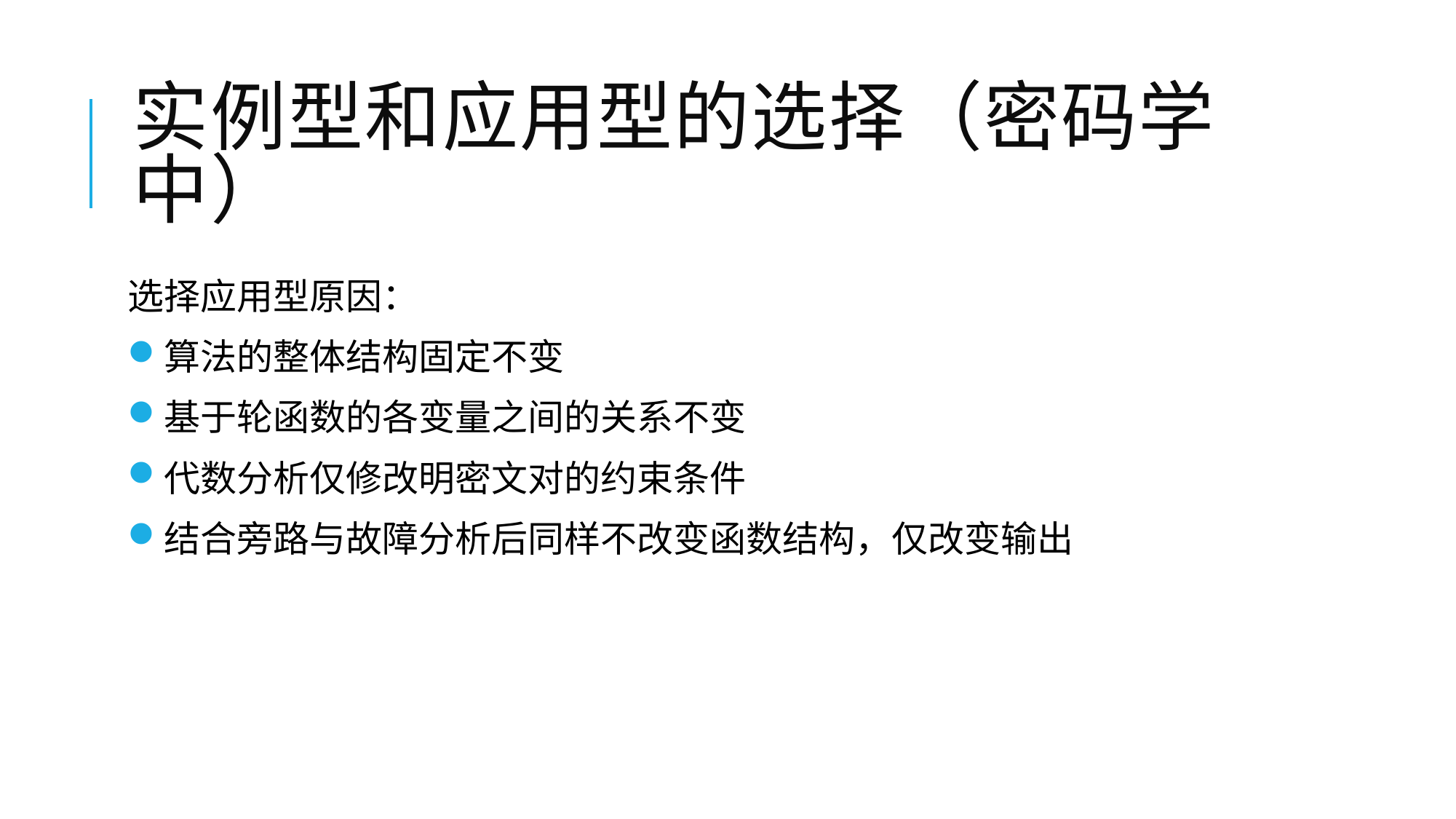

# 实例型和应用型的选择（密码学中）
选择应用型原因：
算法的整体结构固定不变
基于轮函数的各变量之间的关系不变
代数分析仅修改明密文对的约束条件
结合旁路与故障分析后同样不改变函数结构，仅改变输出